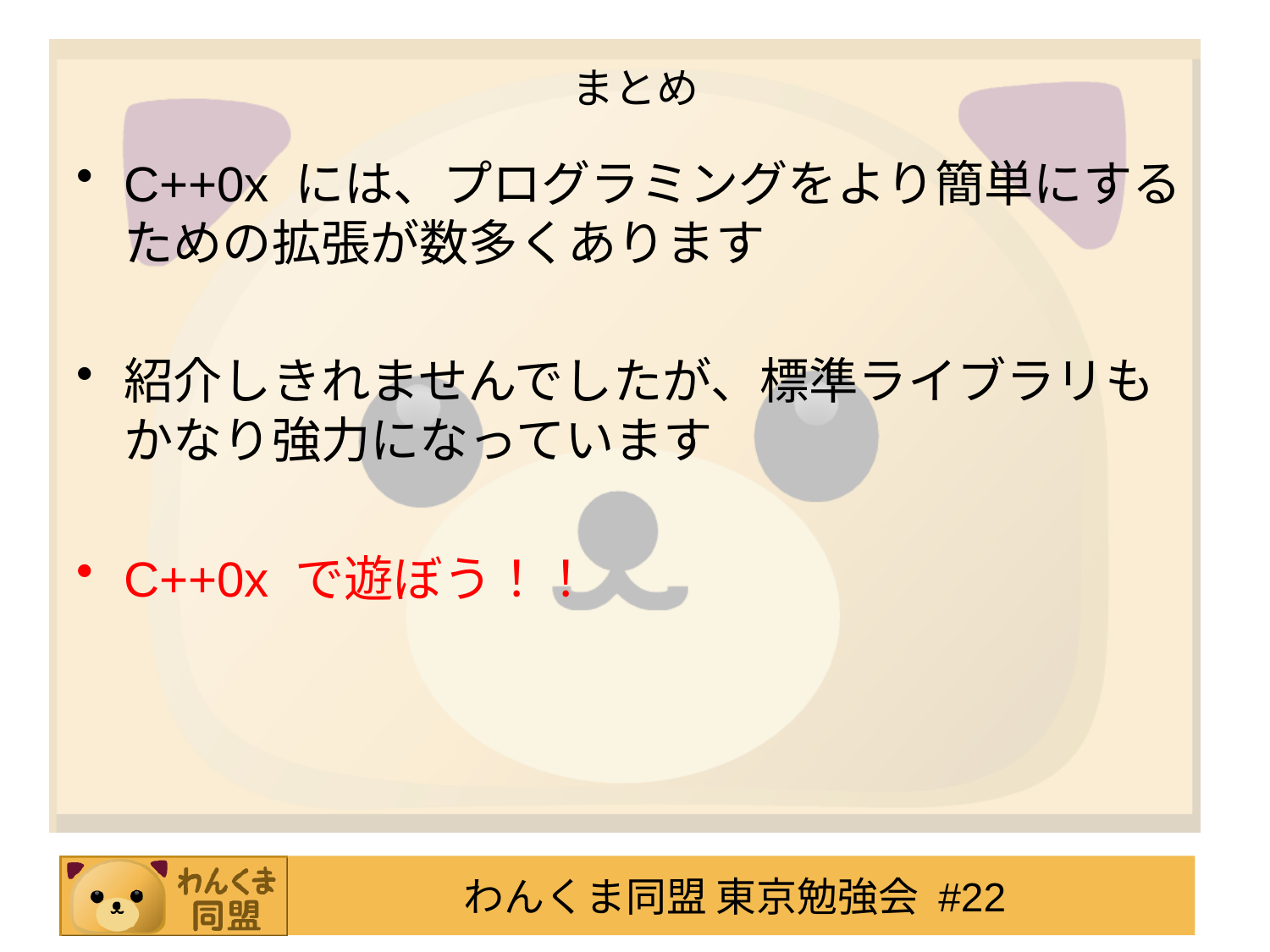

# まとめ
C++0x には、プログラミングをより簡単にするための拡張が数多くあります

紹介しきれませんでしたが、標準ライブラリもかなり強力になっています

C++0x で遊ぼう！！